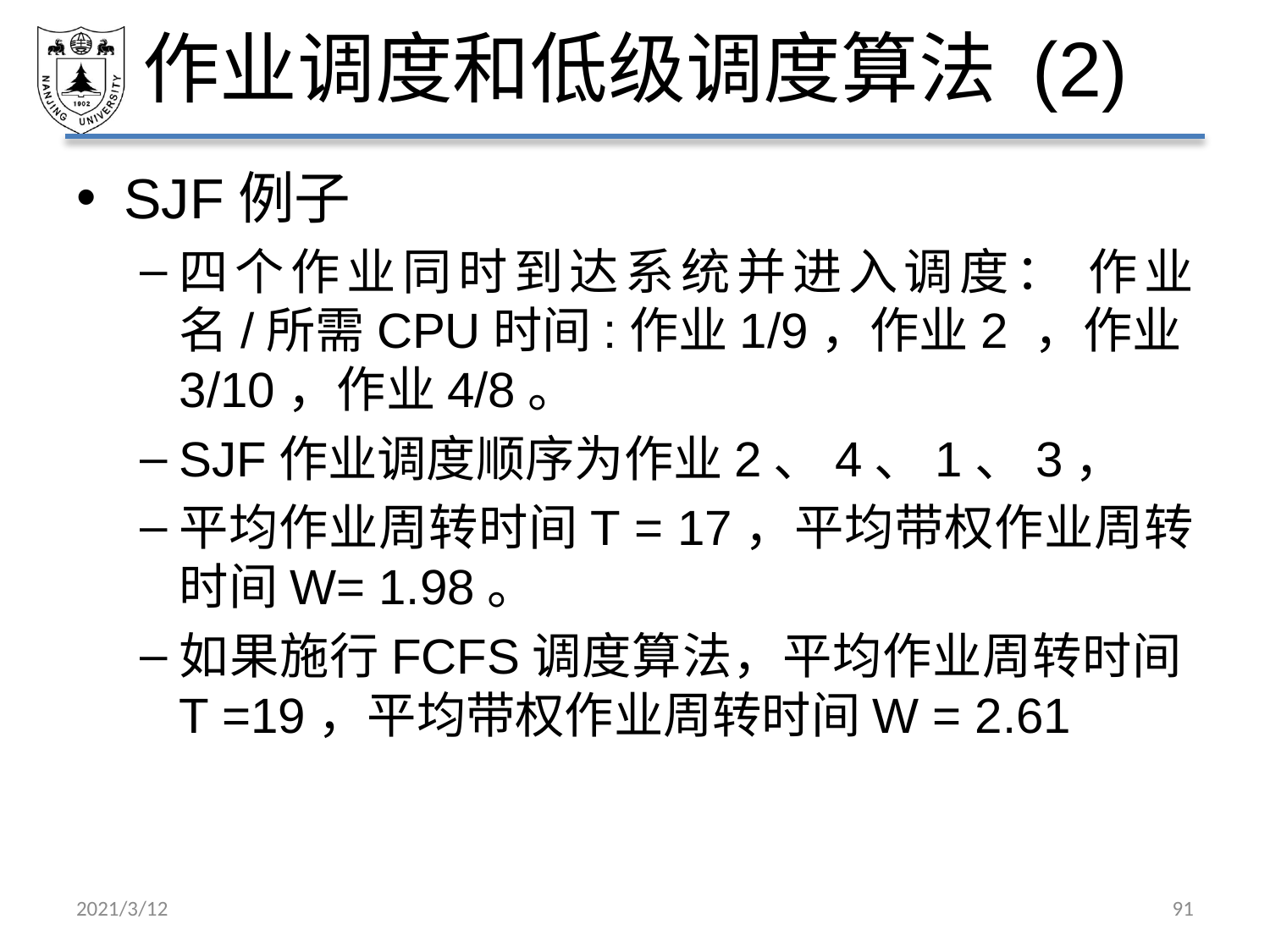

# 作业调度和低级调度算法 (2)
SJF例子
四个作业同时到达系统并进入调度： 作业名/所需CPU时间:作业1/9，作业2 ，作业3/10，作业4/8。
SJF作业调度顺序为作业2、4、1、3，
平均作业周转时间T = 17，平均带权作业周转时间W= 1.98。
如果施行FCFS调度算法，平均作业周转时间T =19，平均带权作业周转时间W = 2.61
2021/3/12
91